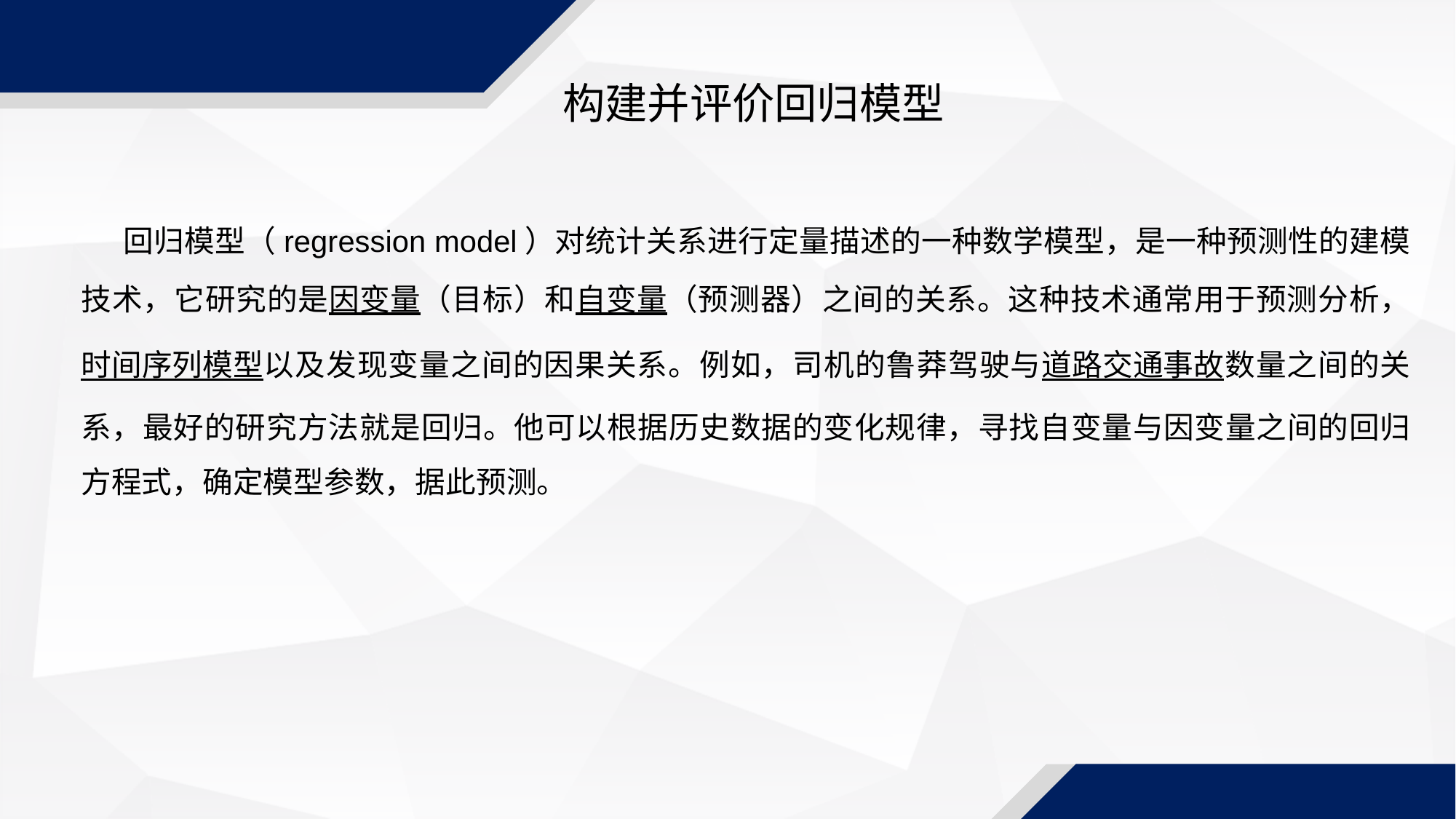

构建并评价回归模型

回归模型（regression model）对统计关系进行定量描述的一种数学模型，是一种预测性的建模技术，它研究的是因变量（目标）和自变量（预测器）之间的关系。这种技术通常用于预测分析，时间序列模型以及发现变量之间的因果关系。例如，司机的鲁莽驾驶与道路交通事故数量之间的关系，最好的研究方法就是回归。他可以根据历史数据的变化规律，寻找自变量与因变量之间的回归方程式，确定模型参数，据此预测。